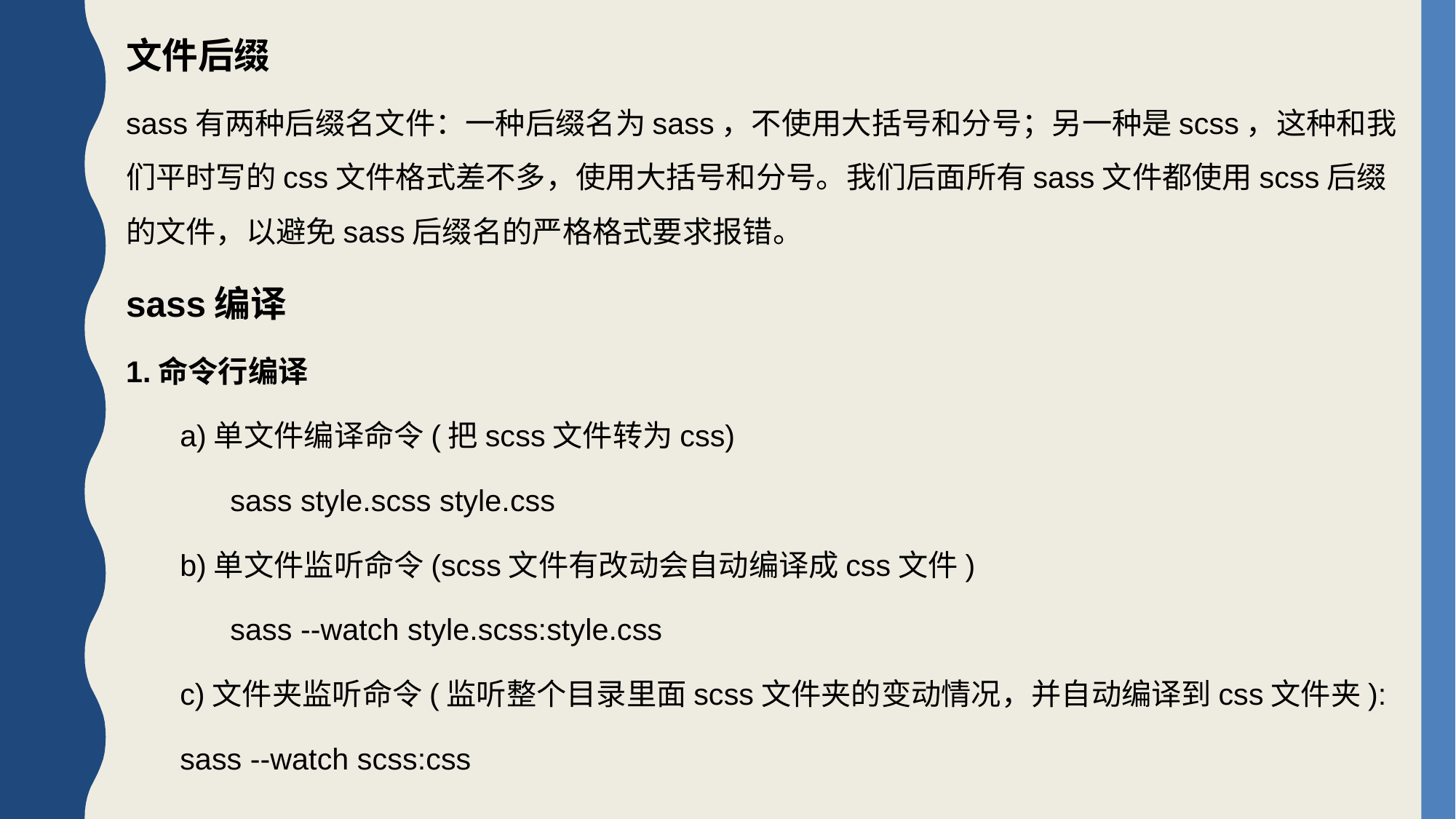

文件后缀
sass有两种后缀名文件：一种后缀名为sass，不使用大括号和分号；另一种是scss，这种和我们平时写的css文件格式差不多，使用大括号和分号。我们后面所有sass文件都使用scss后缀的文件，以避免sass后缀名的严格格式要求报错。
sass编译
1.命令行编译
a)单文件编译命令(把scss文件转为css)
      sass style.scss style.css
b)单文件监听命令(scss文件有改动会自动编译成css文件)
      sass --watch style.scss:style.css
c)文件夹监听命令(监听整个目录里面scss文件夹的变动情况，并自动编译到css文件夹):
	sass --watch scss:css